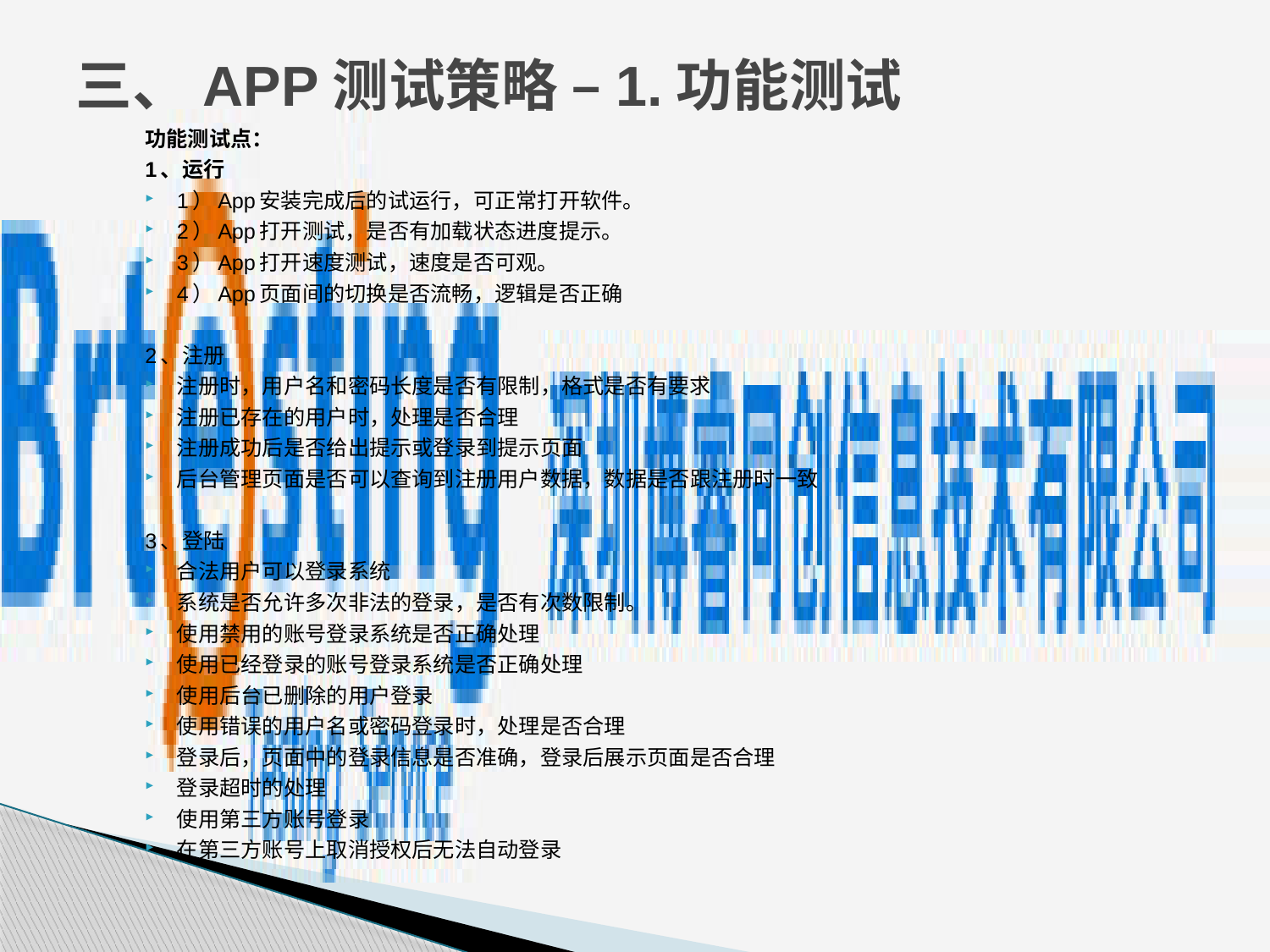

# 三、APP测试策略 –1.功能测试
功能测试点：
1、运行
1）App安装完成后的试运行，可正常打开软件。
2）App打开测试，是否有加载状态进度提示。
3）App打开速度测试，速度是否可观。
4）App页面间的切换是否流畅，逻辑是否正确

2、注册
注册时，用户名和密码长度是否有限制，格式是否有要求
注册已存在的用户时，处理是否合理
注册成功后是否给出提示或登录到提示页面
后台管理页面是否可以查询到注册用户数据，数据是否跟注册时一致

3、登陆
合法用户可以登录系统
系统是否允许多次非法的登录，是否有次数限制。
使用禁用的账号登录系统是否正确处理
使用已经登录的账号登录系统是否正确处理
使用后台已删除的用户登录
使用错误的用户名或密码登录时，处理是否合理
登录后，页面中的登录信息是否准确，登录后展示页面是否合理
登录超时的处理
使用第三方账号登录
在第三方账号上取消授权后无法自动登录